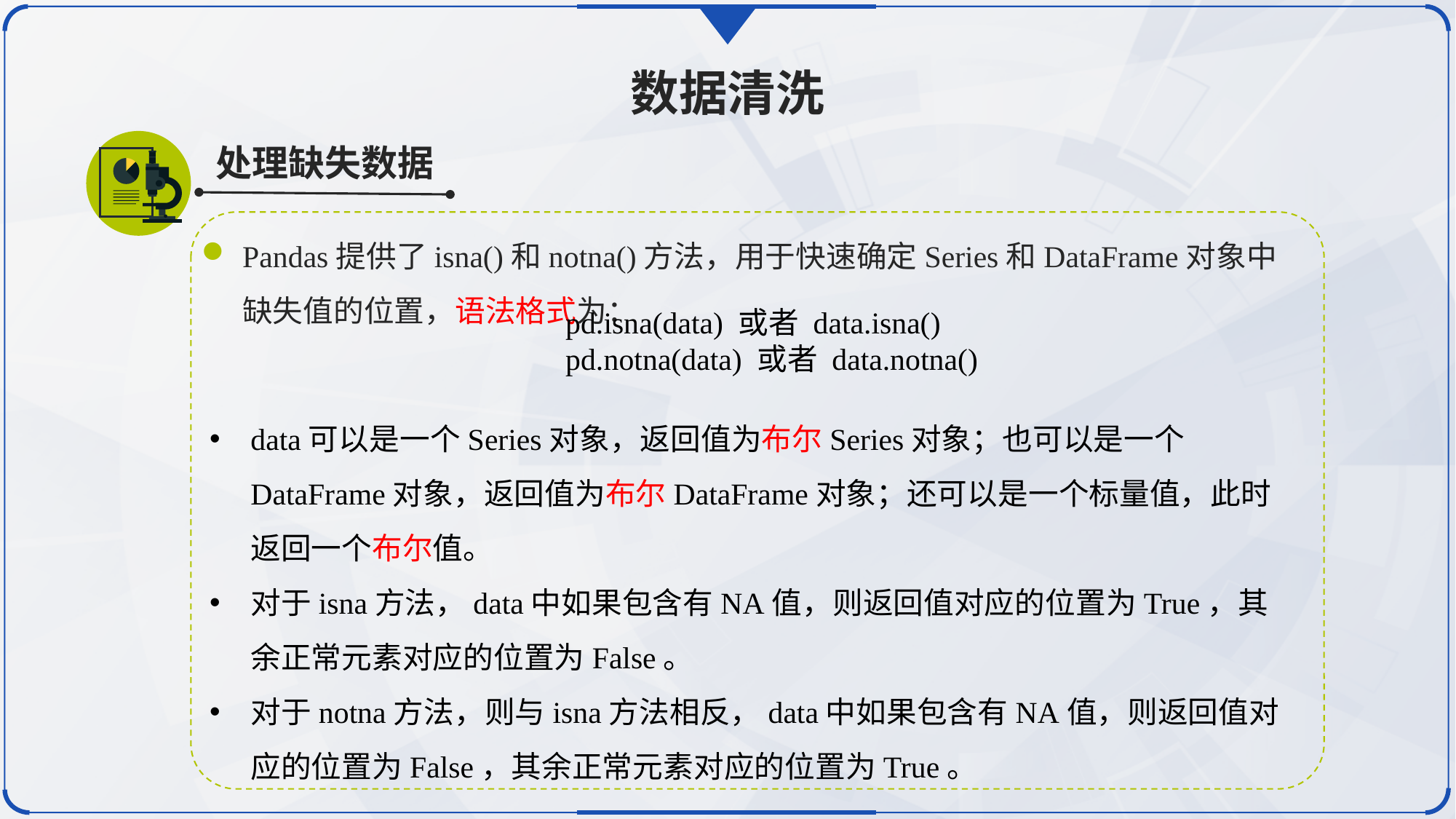

数据清洗

处理缺失数据

Pandas提供了isna()和notna()方法，用于快速确定Series和DataFrame对象中缺失值的位置，语法格式为：

pd.isna(data) 或者 data.isna()
pd.notna(data) 或者 data.notna()

data可以是一个Series对象，返回值为布尔Series对象；也可以是一个DataFrame对象，返回值为布尔DataFrame对象；还可以是一个标量值，此时返回一个布尔值。
对于isna方法，data中如果包含有NA值，则返回值对应的位置为True，其余正常元素对应的位置为False。
对于notna方法，则与isna方法相反，data中如果包含有NA值，则返回值对应的位置为False，其余正常元素对应的位置为True。